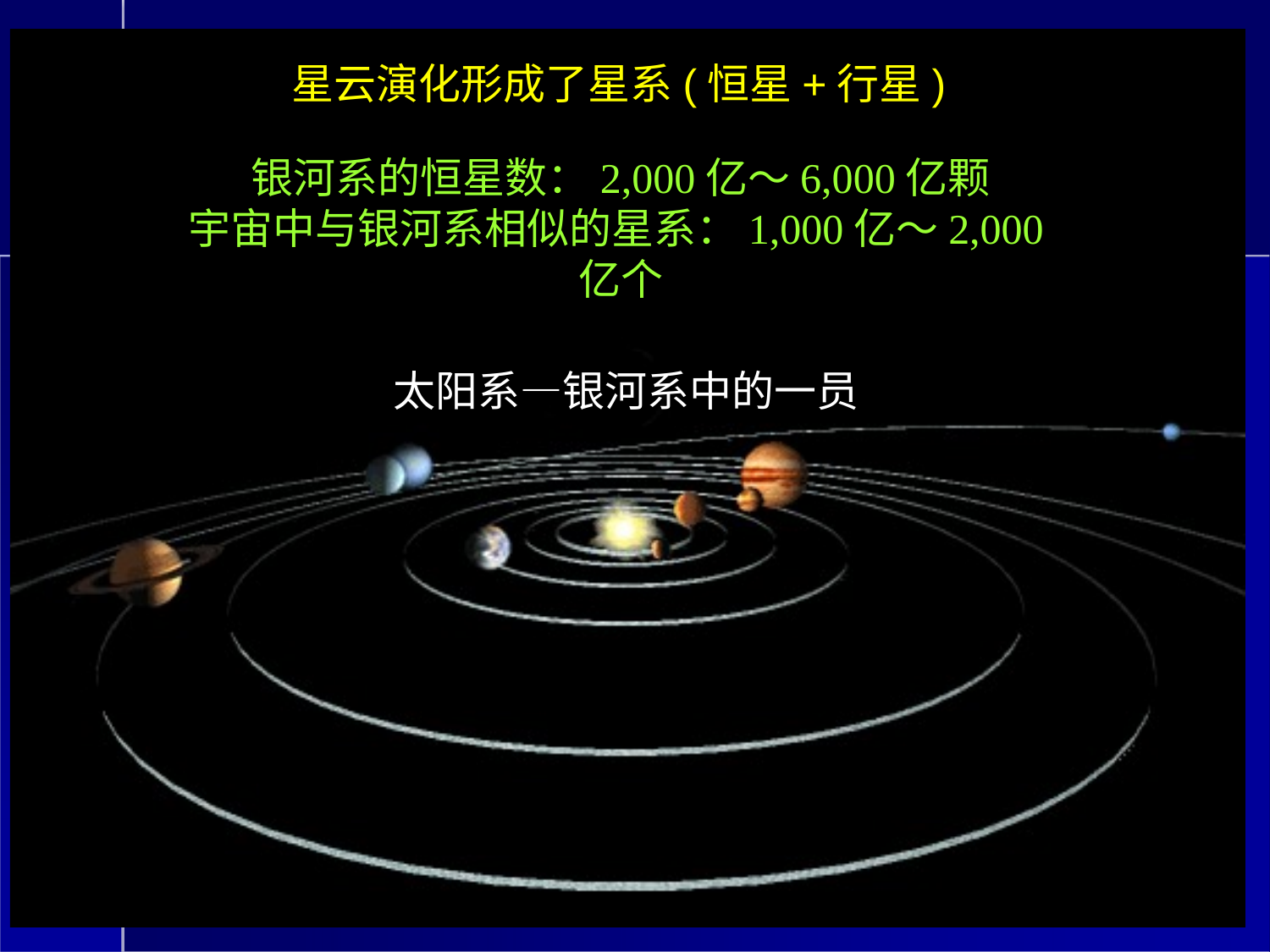

星云演化形成了星系(恒星+行星)
银河系的恒星数：2,000亿～6,000亿颗
宇宙中与银河系相似的星系：1,000亿～2,000亿个

太阳系—银河系中的一员